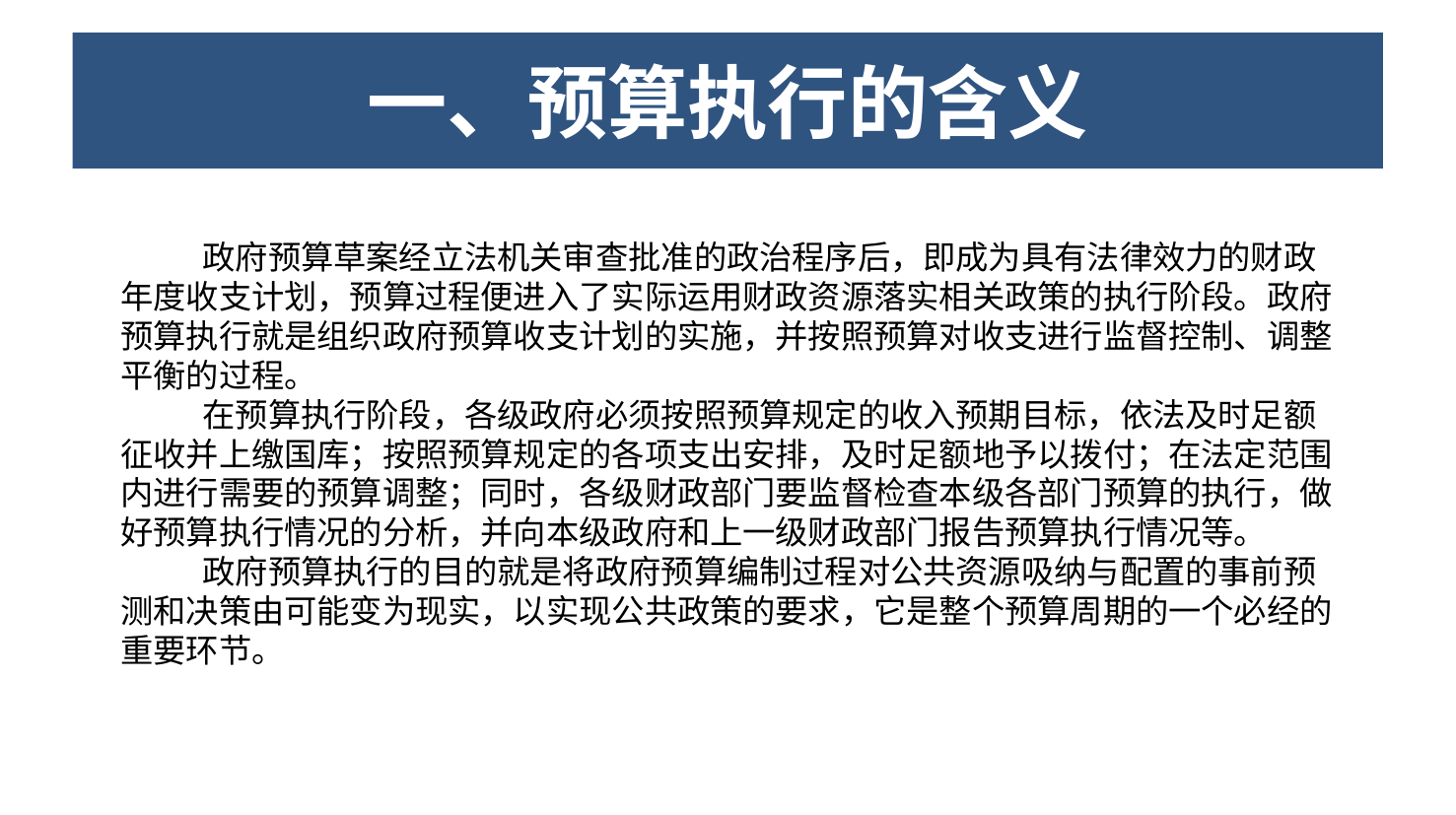

一、预算执行的内涵
# 一、预算执行的含义
政府预算草案经立法机关审查批准的政治程序后，即成为具有法律效力的财政年度收支计划，预算过程便进入了实际运用财政资源落实相关政策的执行阶段。政府预算执行就是组织政府预算收支计划的实施，并按照预算对收支进行监督控制、调整平衡的过程。
在预算执行阶段，各级政府必须按照预算规定的收入预期目标，依法及时足额征收并上缴国库；按照预算规定的各项支出安排，及时足额地予以拨付；在法定范围内进行需要的预算调整；同时，各级财政部门要监督检查本级各部门预算的执行，做好预算执行情况的分析，并向本级政府和上一级财政部门报告预算执行情况等。
政府预算执行的目的就是将政府预算编制过程对公共资源吸纳与配置的事前预测和决策由可能变为现实，以实现公共政策的要求，它是整个预算周期的一个必经的重要环节。